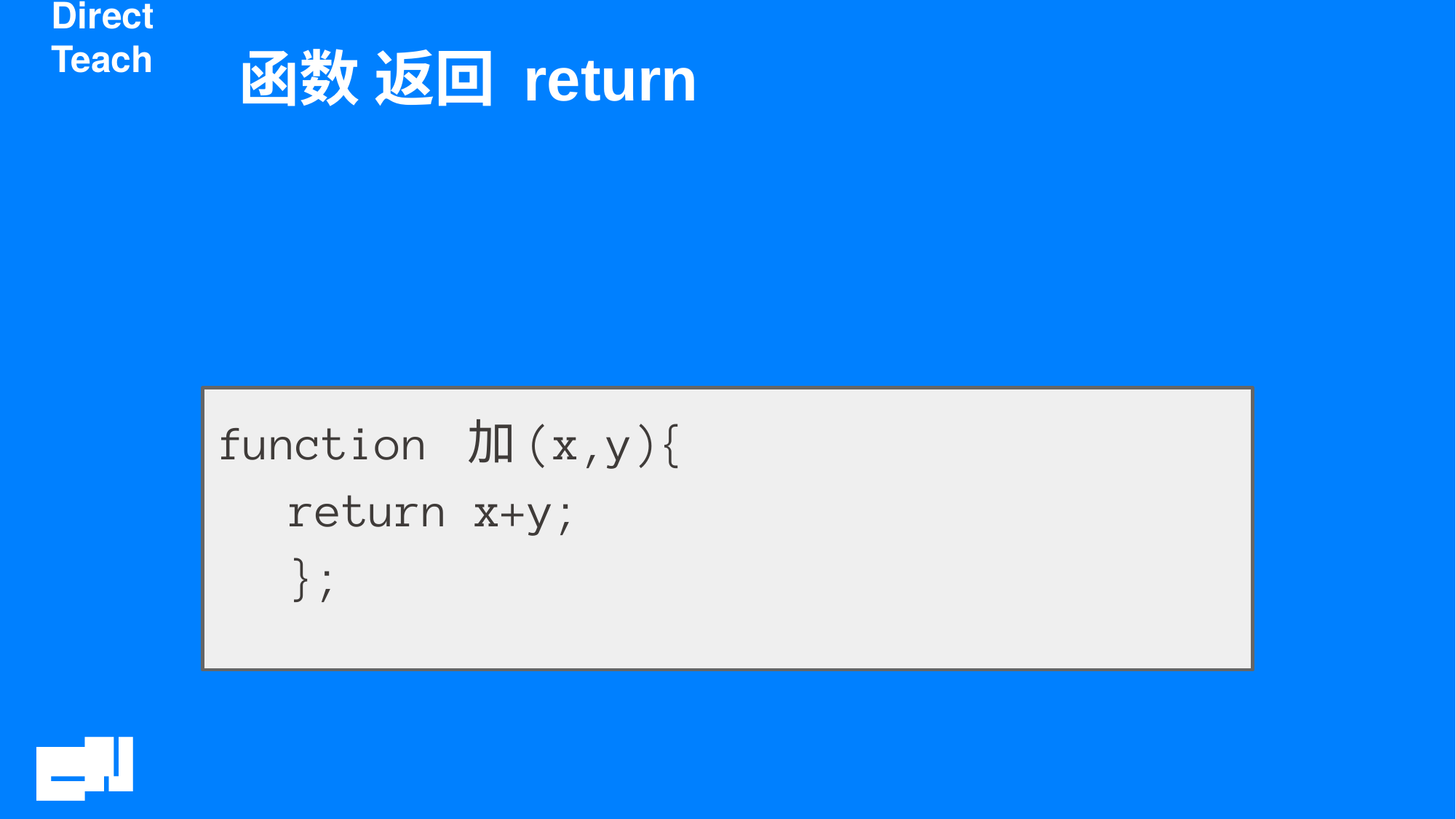

# 函数 返回 return

function 加(x,y){
return x+y;
};